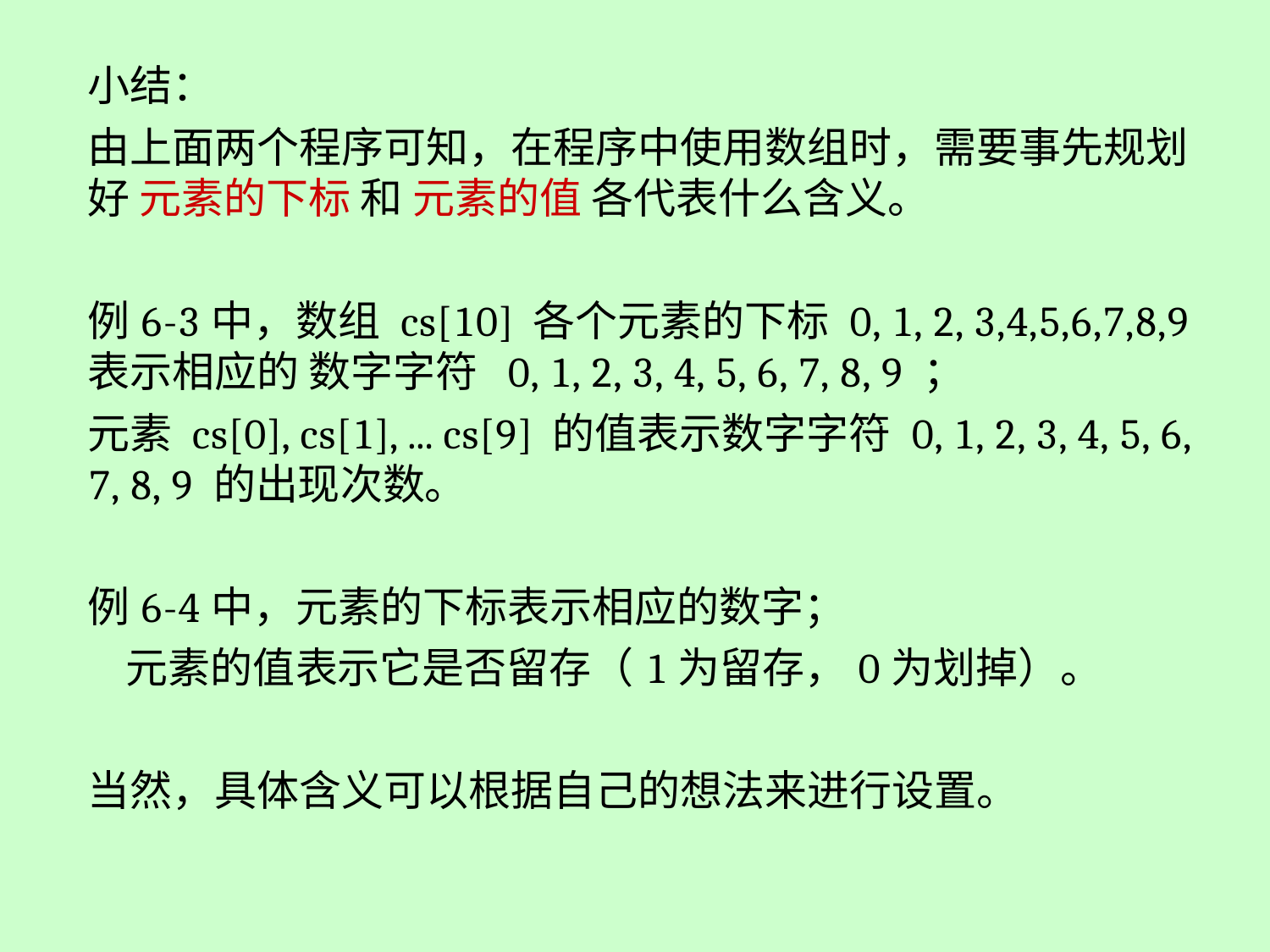

小结：
由上面两个程序可知，在程序中使用数组时，需要事先规划好 元素的下标 和 元素的值 各代表什么含义。

例6-3中，数组 cs[10] 各个元素的下标 0, 1, 2, 3,4,5,6,7,8,9 表示相应的 数字字符  0, 1, 2, 3, 4, 5, 6, 7, 8, 9 ；
元素 cs[0], cs[1], ... cs[9] 的值表示数字字符 0, 1, 2, 3, 4, 5, 6, 7, 8, 9 的出现次数。

例6-4中，元素的下标表示相应的数字；
   元素的值表示它是否留存（1为留存，0为划掉）。

当然，具体含义可以根据自己的想法来进行设置。
35